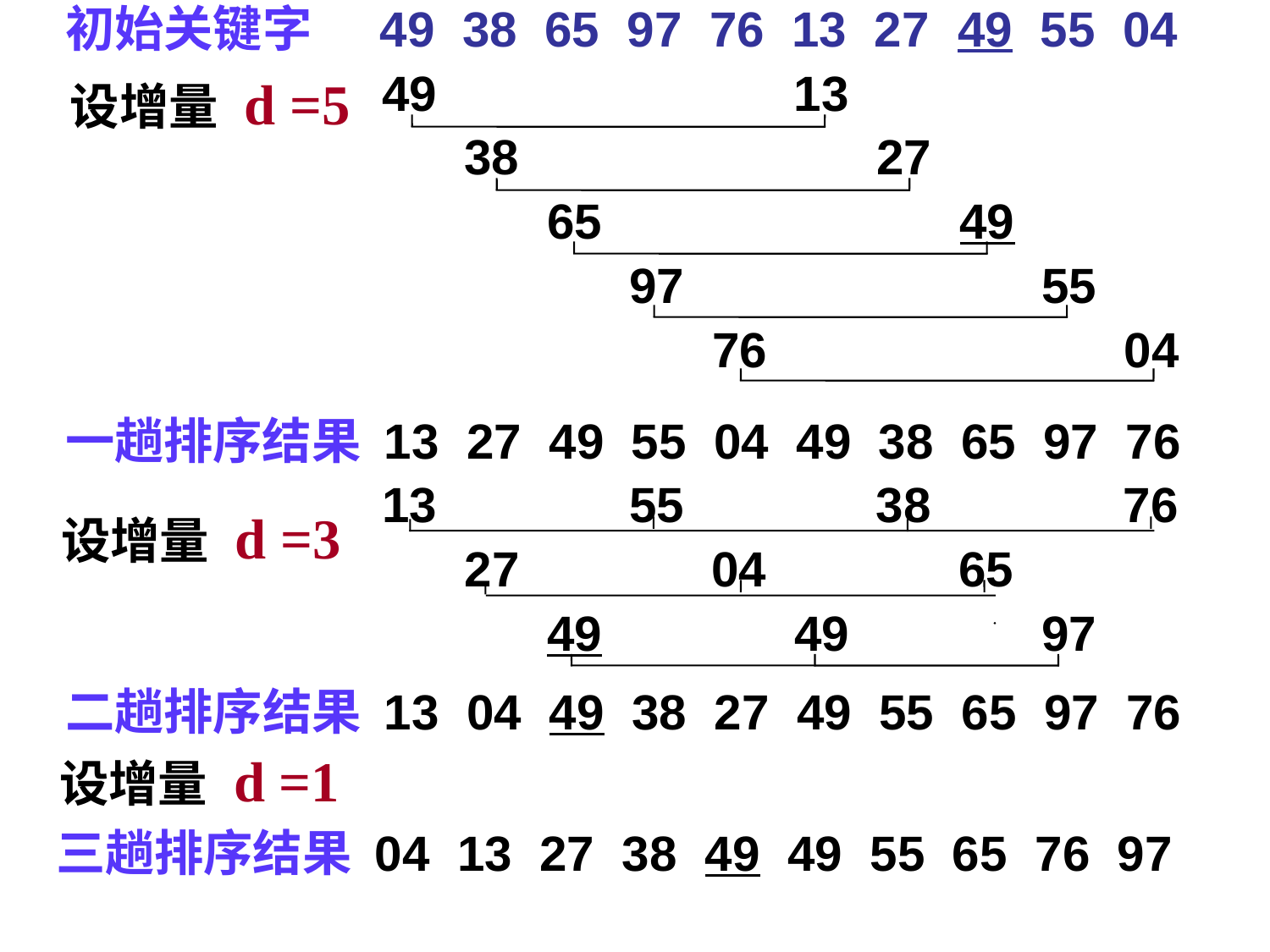

初始关键字     49  38  65  97  76  13  27  49  55  04
                       49                          13
                             38                          27
                                   65                          49
                                         97                          55
                                               76                          04

设增量 d =5

一趟排序结果 13  27  49  55  04  49  38  65  97  76
                       13              55              38              76
                             27              04              65
                                   49              49              97
设增量 d =3

二趟排序结果 13  04  49  38  27  49  55  65  97  76

设增量 d =1
三趟排序结果 04  13  27  38  49  49  55  65  76  97